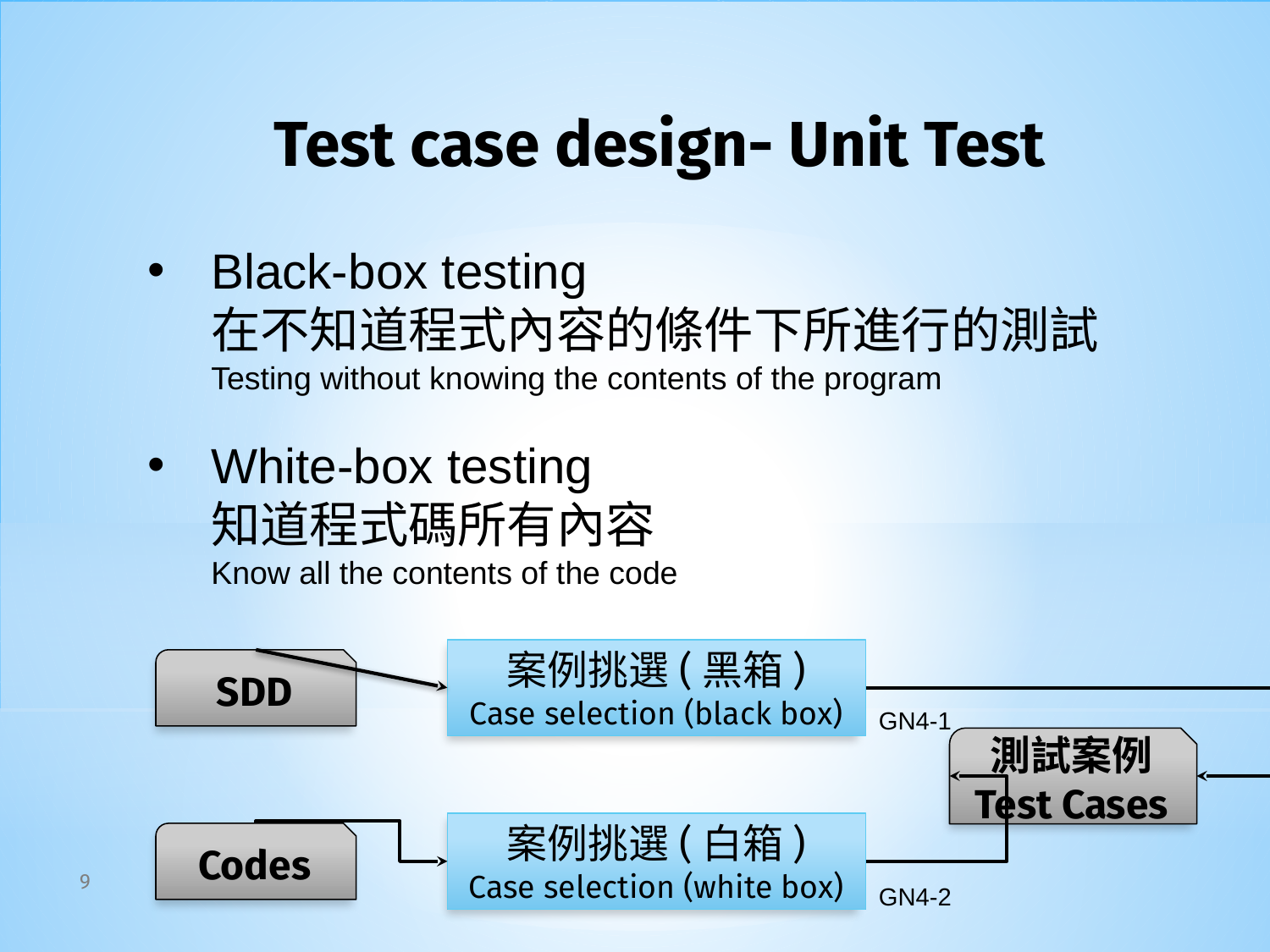

# Test case design- Unit Test
Black-box testing
在不知道程式內容的條件下所進行的測試
Testing without knowing the contents of the program

White-box testing
知道程式碼所有內容
Know all the contents of the code
案例挑選(黑箱)
Case selection (black box)
SDD
GN4-1
測試案例
Test Cases
案例挑選(白箱)
Case selection (white box)
Codes
9
GN4-2